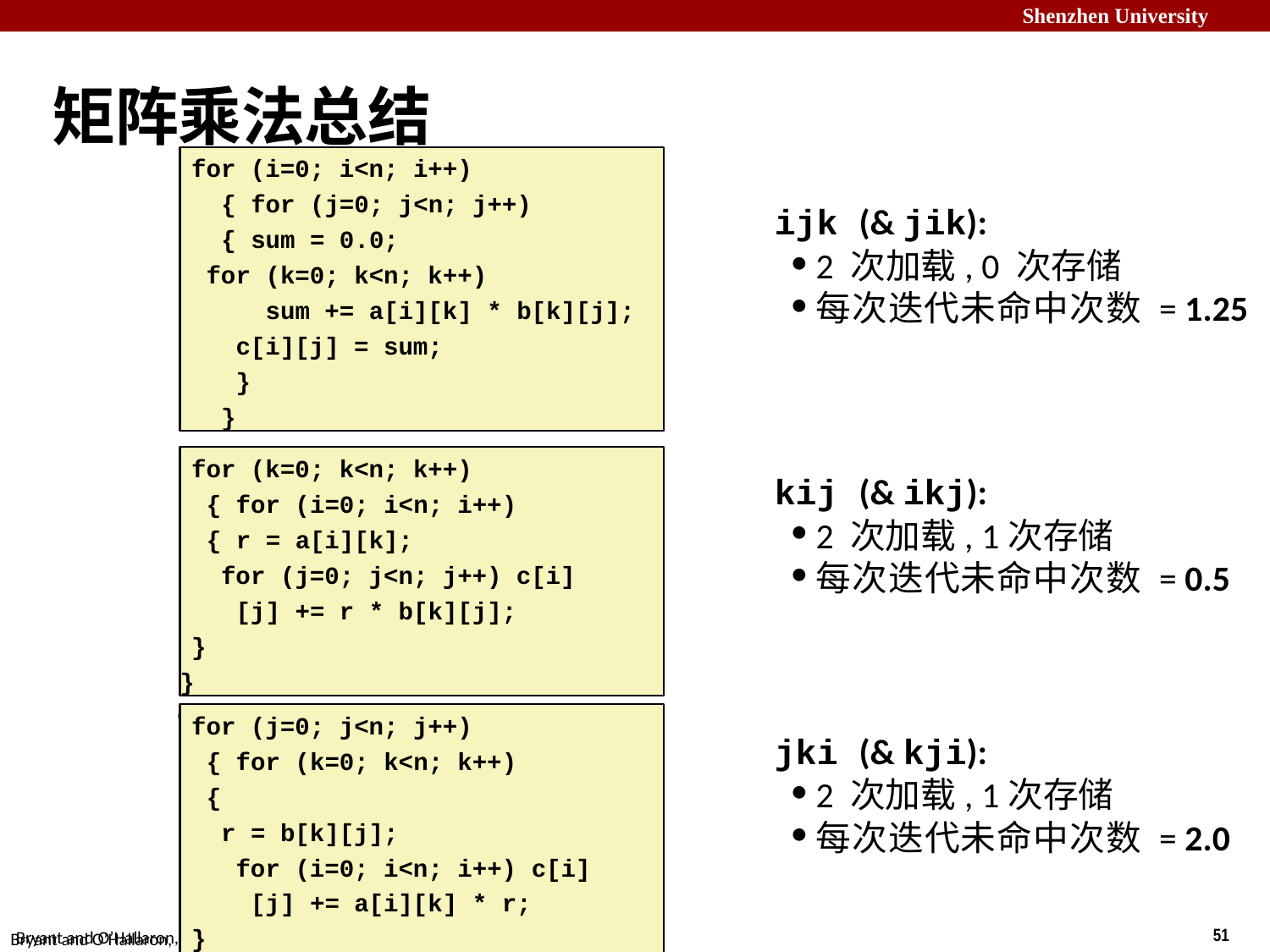

# 矩阵乘法总结
for (i=0; i<n; i++) { for (j=0; j<n; j++) { sum = 0.0;
for (k=0; k<n; k++)
sum += a[i][k] * b[k][j]; c[i][j] = sum;
}
}
ijk (& jik):
2 次加载, 0 次存储
每次迭代未命中次数 = 1.25
for (k=0; k<n; k++) { for (i=0; i<n; i++) { r = a[i][k];
for (j=0; j<n; j++) c[i][j] += r * b[k][j];
}
}
kij (& ikj):
2 次加载, 1次存储
每次迭代未命中次数 = 0.5
Computer Systems: A Programmer’s Perspective, Third Edition
for (j=0; j<n; j++) { for (k=0; k<n; k++) {
r = b[k][j];
for (i=0; i<n; i++) c[i][j] += a[i][k] * r;
}
}
jki (& kji):
2 次加载, 1次存储
每次迭代未命中次数 = 2.0
Bryant and O’Hallaron,